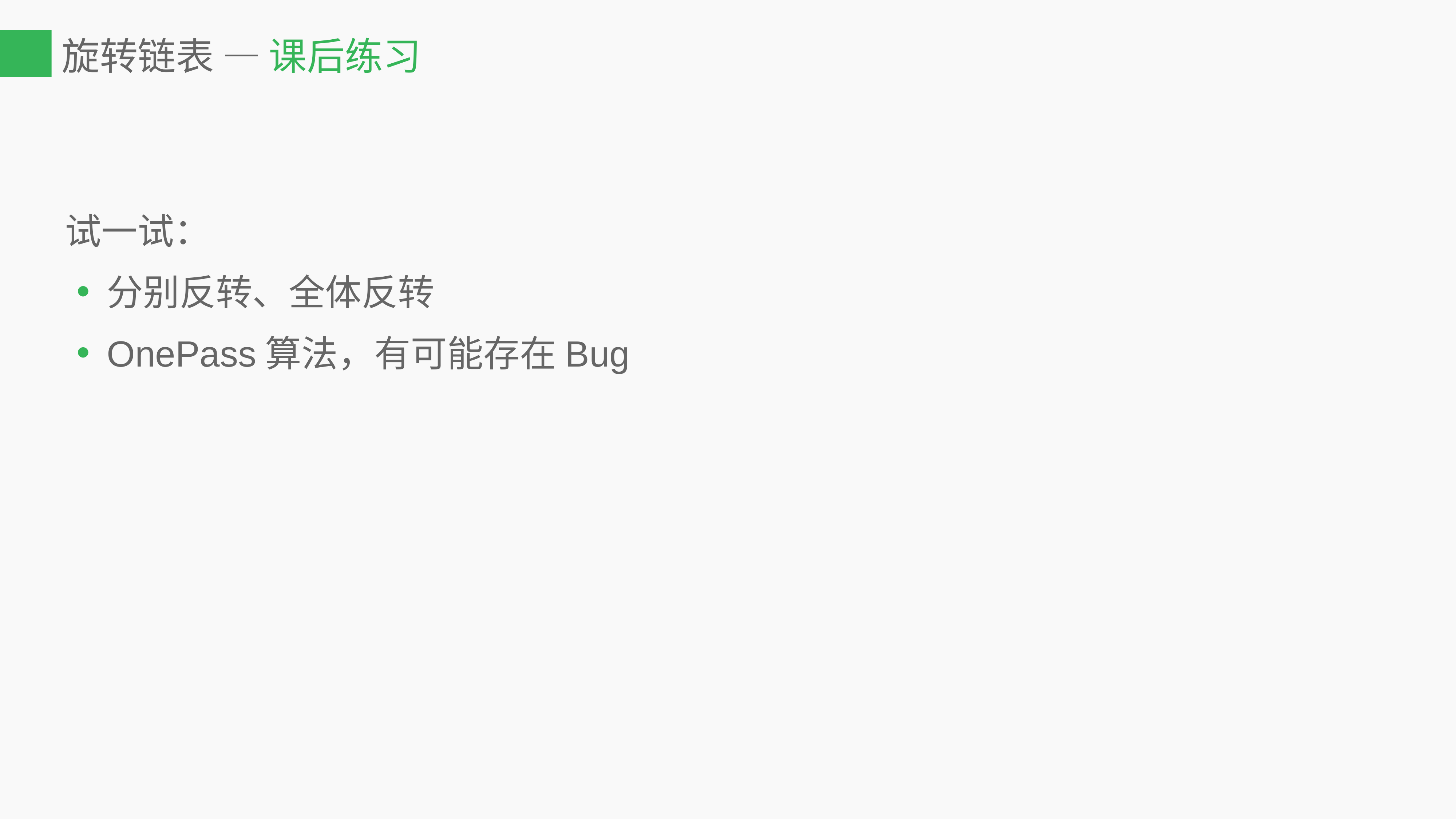

# 旋转链表 — 课后练习
试一试：
分别反转、全体反转
OnePass算法，有可能存在Bug